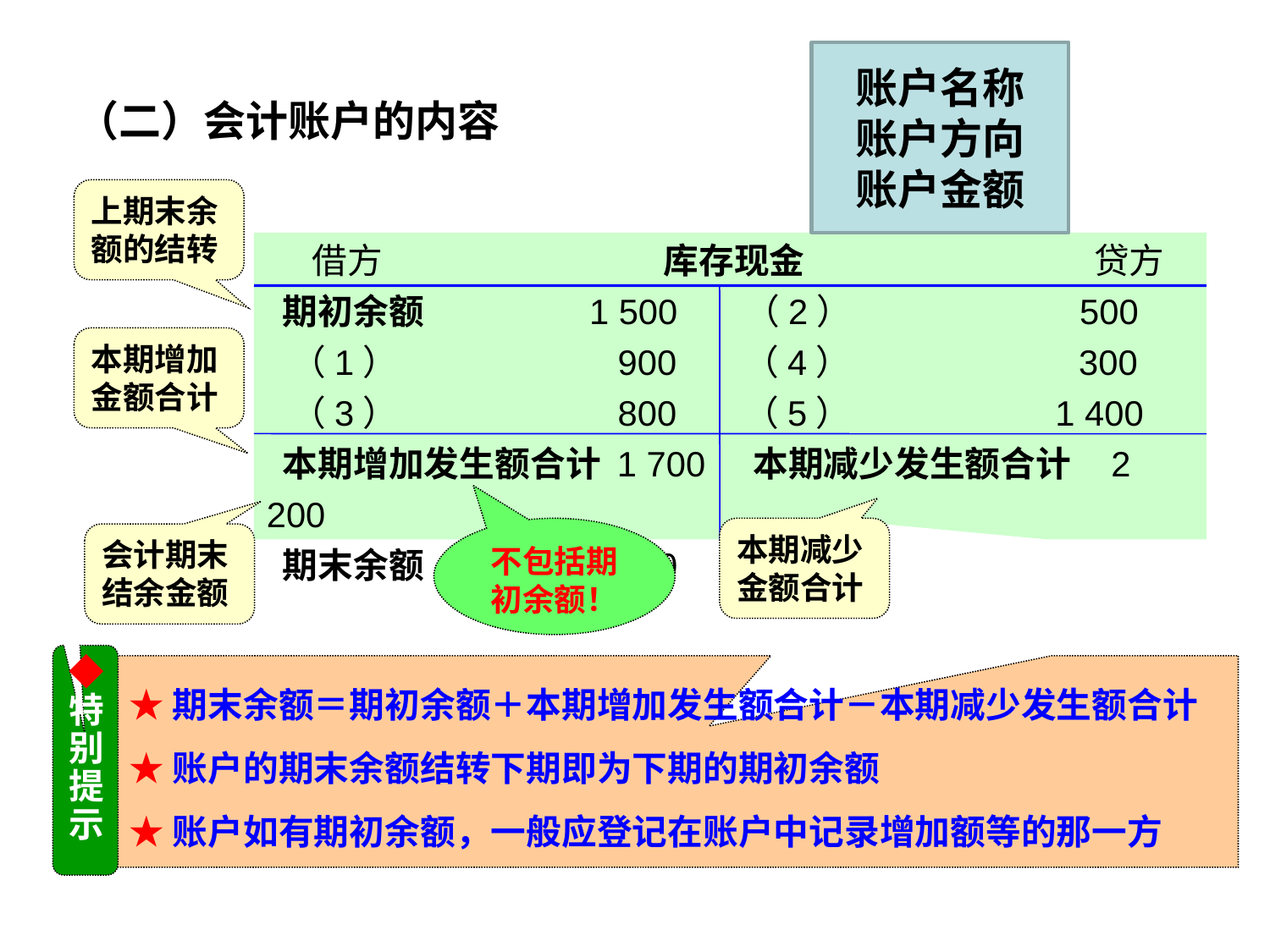

账户名称
账户方向
账户金额
（二）会计账户的内容
上期末余额的结转
 借方                                   库存现金                                    贷方
 期初余额                    1 500      （2）                            500
  （1）                           900      （4）                            300
  （3）                           800      （5）                         1 400
 本期增加发生额合计 1 700    本期减少发生额合计    2 200
 期末余额                    1 000

本期增加金额合计
不包括期初余额！
本期减少金额合计
会计期末结余金额
◆特别提示
★期末余额＝期初余额＋本期增加发生额合计－本期减少发生额合计
★账户的期末余额结转下期即为下期的期初余额
★账户如有期初余额，一般应登记在账户中记录增加额等的那一方

16